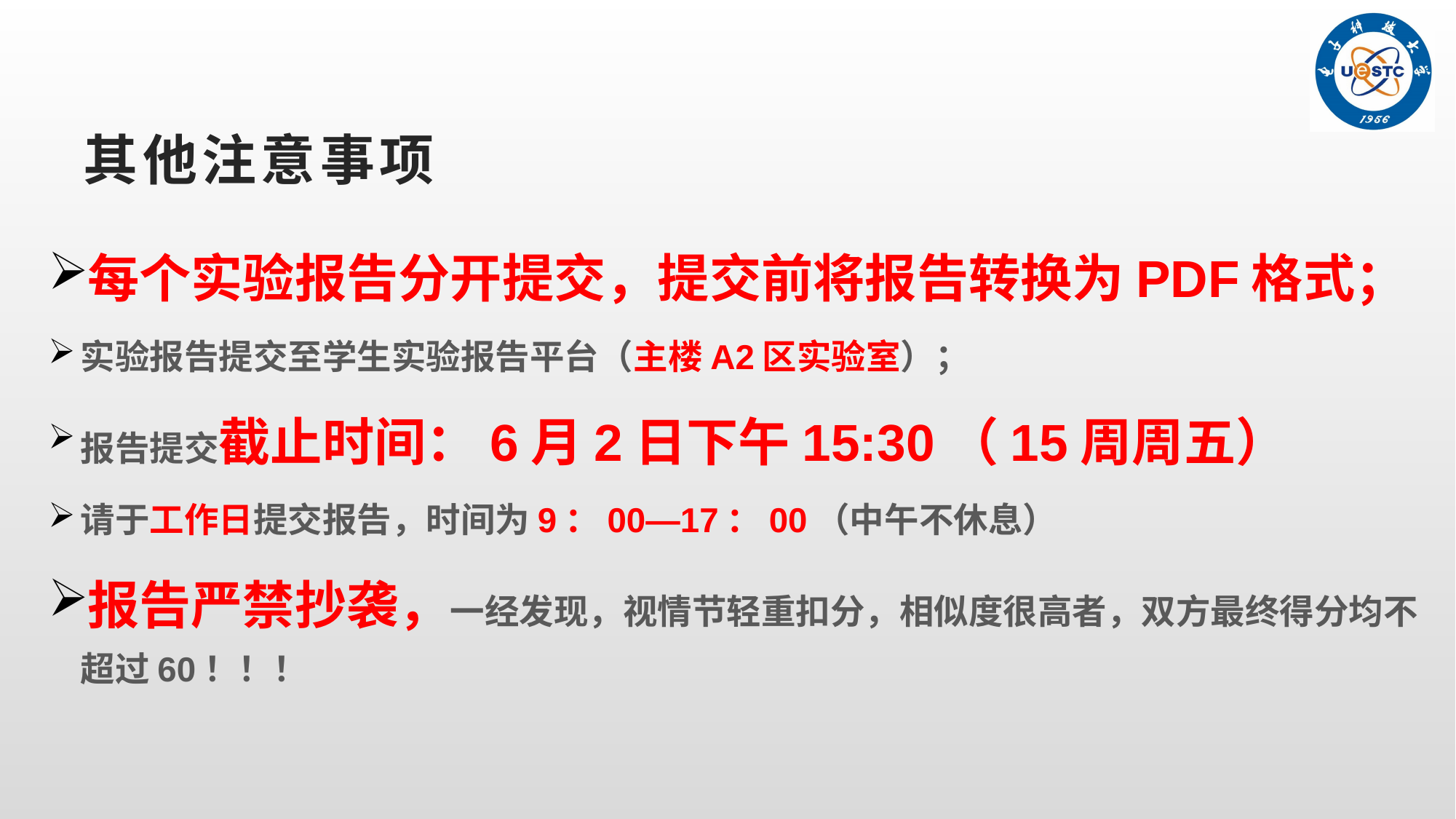

# 其他注意事项
每个实验报告分开提交，提交前将报告转换为PDF格式；
实验报告提交至学生实验报告平台（主楼A2区实验室）；
报告提交截止时间：6月2日下午15:30（15周周五）
请于工作日提交报告，时间为9：00—17：00（中午不休息）
报告严禁抄袭，一经发现，视情节轻重扣分，相似度很高者，双方最终得分均不超过60！！！